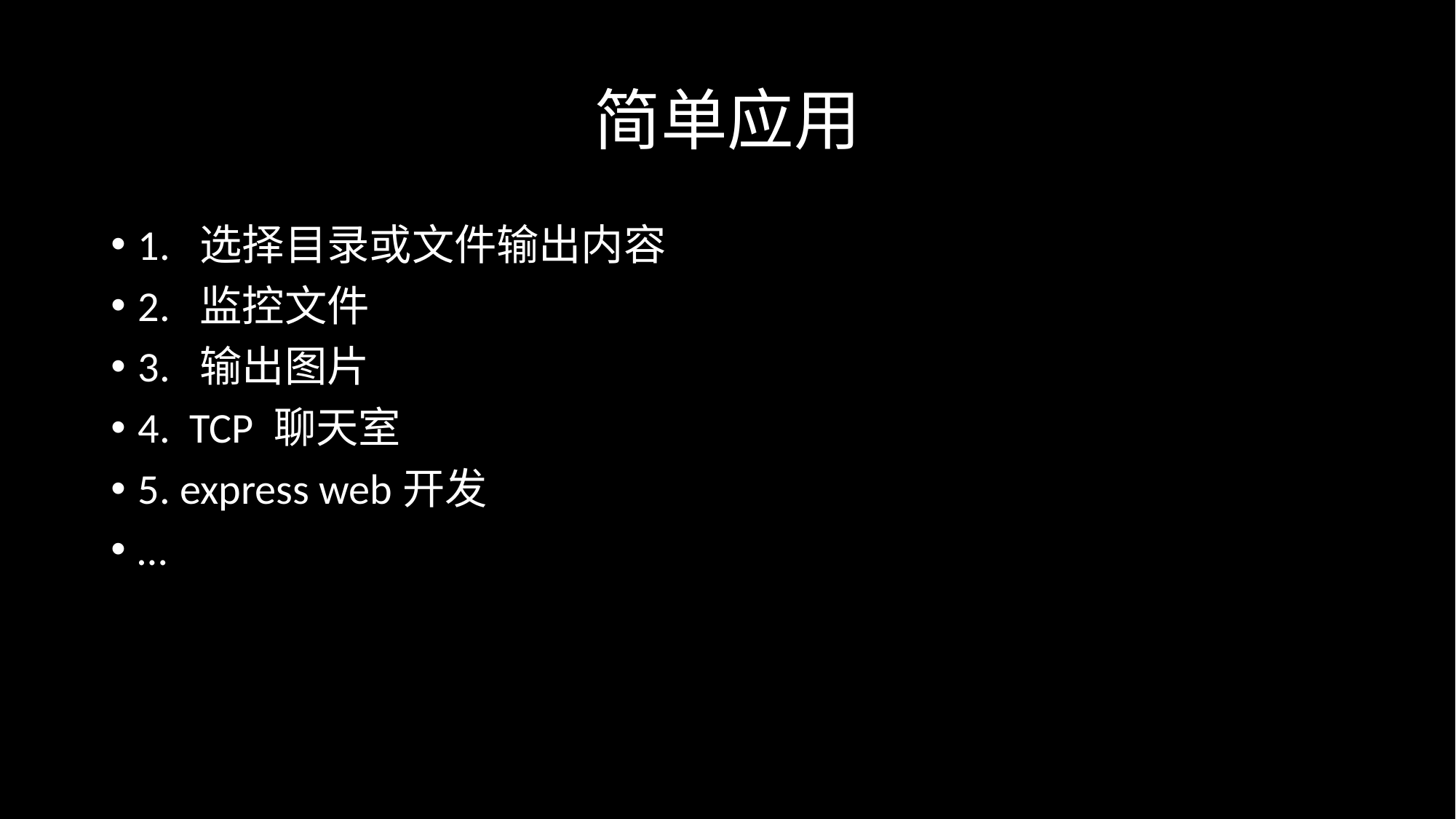

# 简单应用
1.  选择目录或文件输出内容
2.  监控文件
3.  输出图片
4.  TCP 聊天室
5. express web开发
…